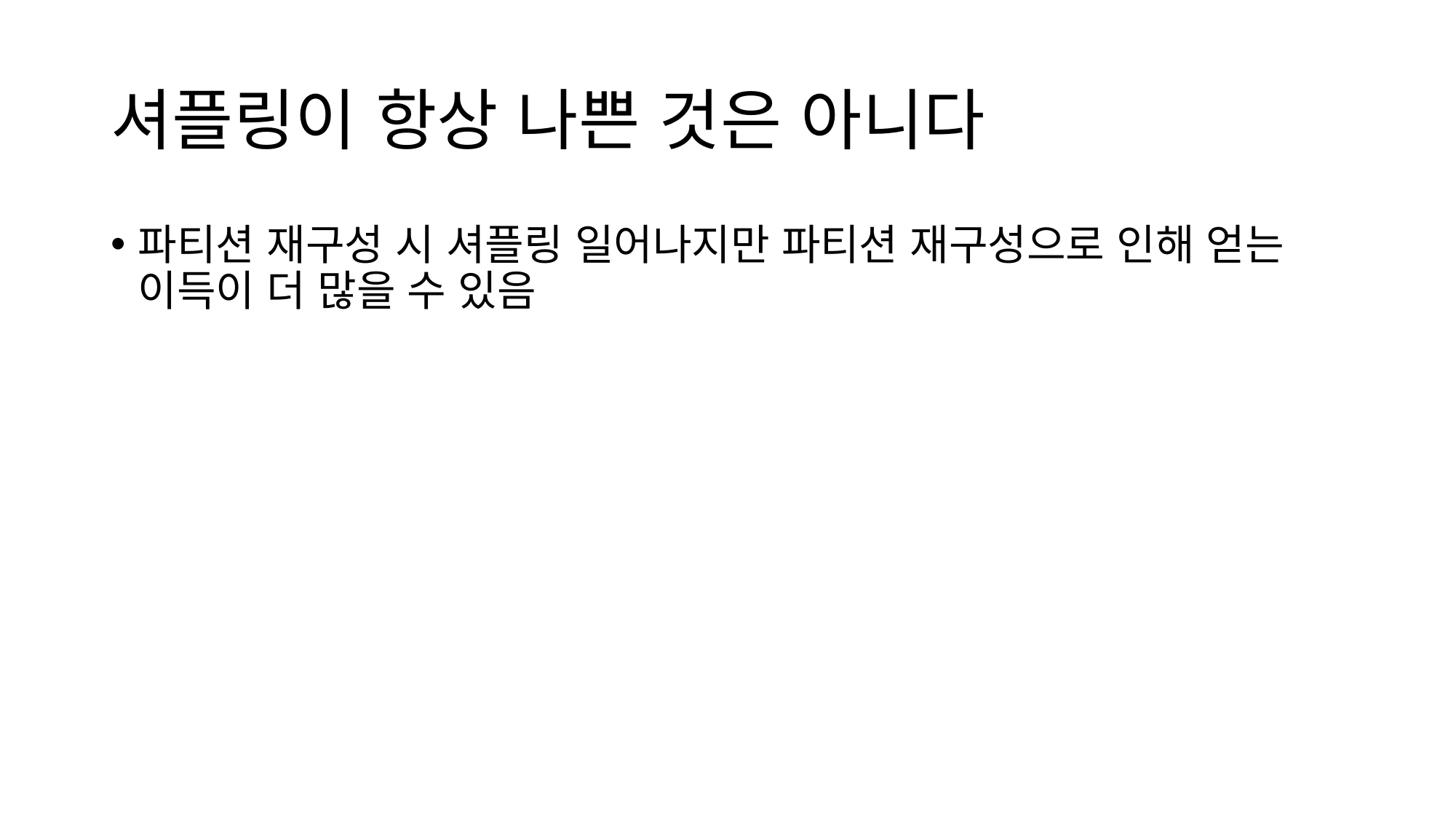

# 셔플링이 항상 나쁜 것은 아니다
파티션 재구성 시 셔플링 일어나지만 파티션 재구성으로 인해 얻는 이득이 더 많을 수 있음